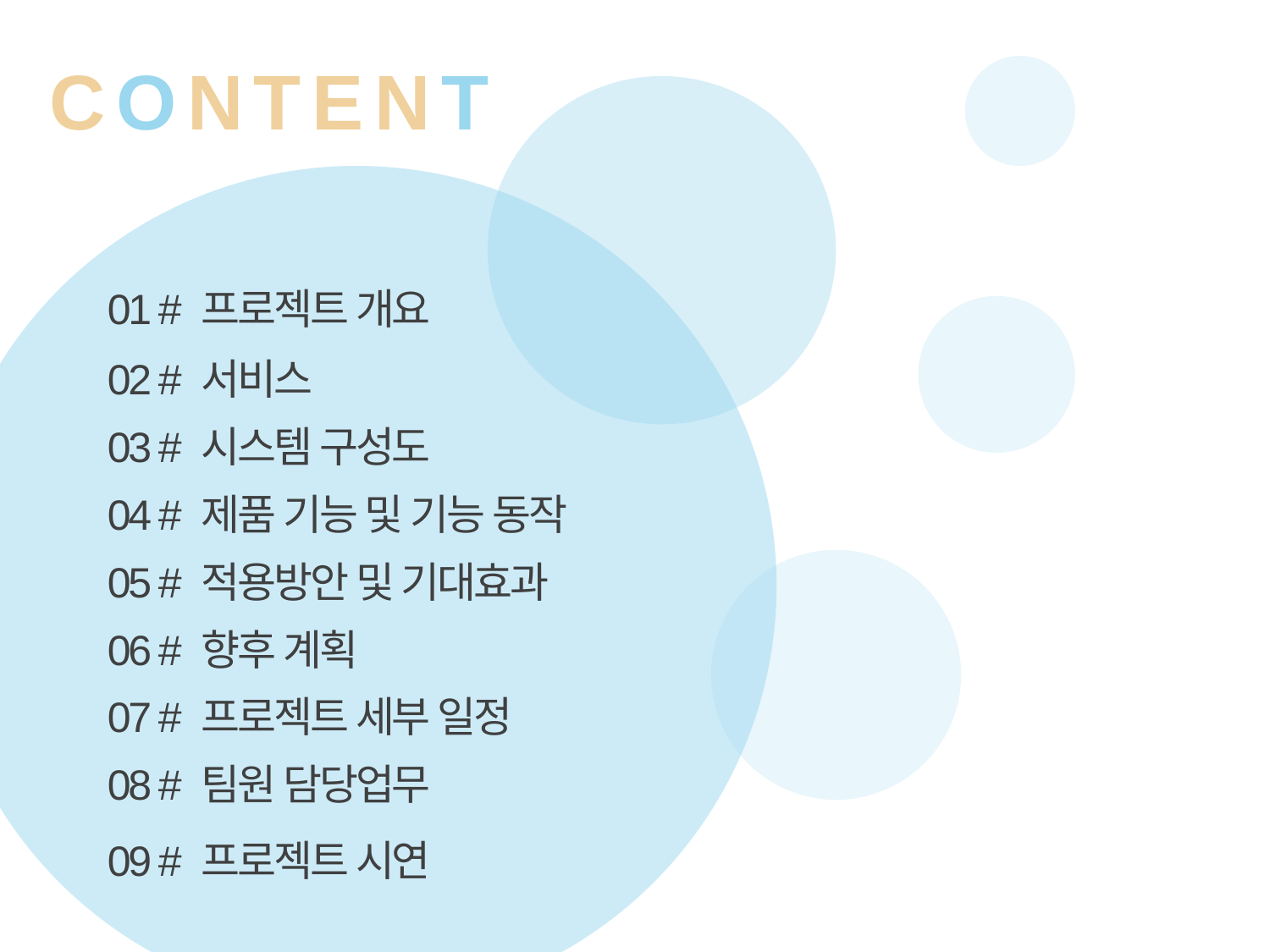

CONTENT

01 # 프로젝트 개요

02 # 서비스

03 # 시스템 구성도

04 # 제품 기능 및 기능 동작

05 # 적용방안 및 기대효과

06 # 향후 계획

07 # 프로젝트 세부 일정

08 # 팀원 담당업무

09 # 프로젝트 시연